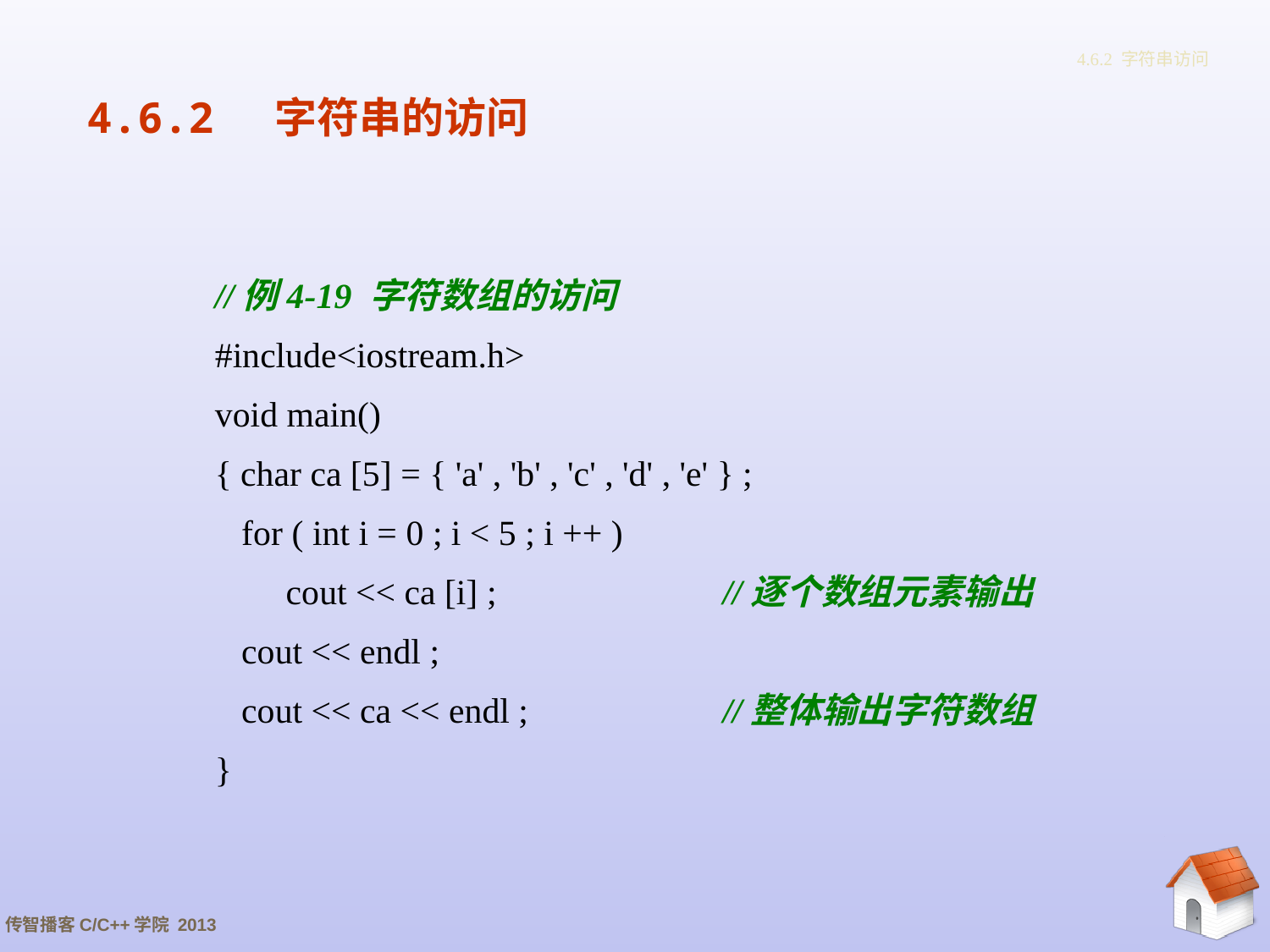

# 4.6.2 字符串访问
4.6.2  字符串的访问
//例4-19 字符数组的访问
#include<iostream.h>
void main()
{ char ca [5] = { 'a' , 'b' , 'c' , 'd' , 'e' } ;
   for ( int i = 0 ; i < 5 ; i ++ )
        cout << ca [i] ;		//逐个数组元素输出
   cout << endl ;
   cout << ca << endl ;		//整体输出字符数组
}